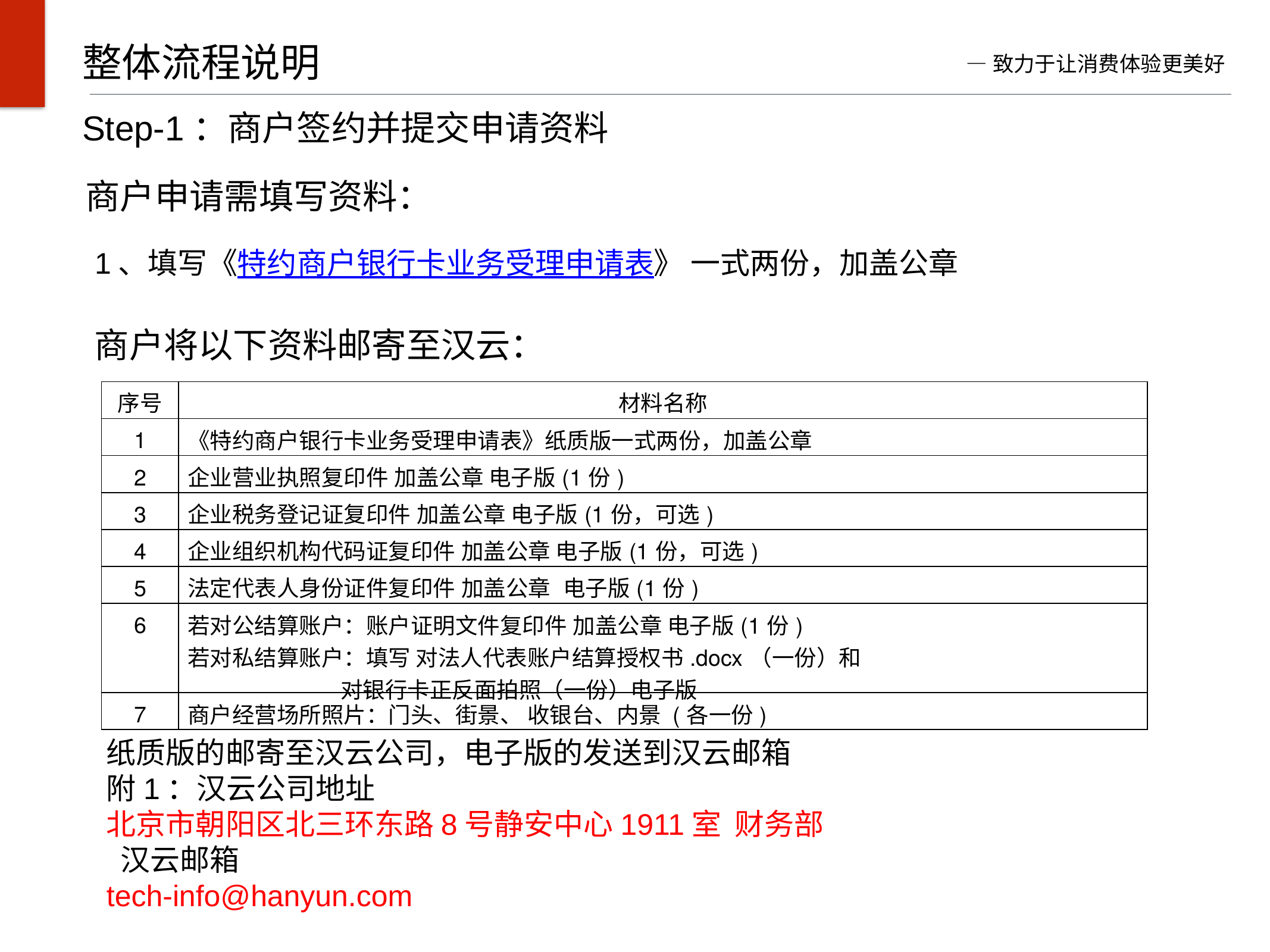

整体流程说明
 —致力于让消费体验更美好

Step-1：商户签约并提交申请资料
商户申请需填写资料：
1、填写《特约商户银行卡业务受理申请表》 一式两份，加盖公章
商户将以下资料邮寄至汉云：
| 序号 | 材料名称 |
| --- | --- |
| 1 | 《特约商户银行卡业务受理申请表》纸质版一式两份，加盖公章 |
| 2 | 企业营业执照复印件 加盖公章 电子版(1份) |
| 3 | 企业税务登记证复印件 加盖公章 电子版(1份，可选) |
| 4 | 企业组织机构代码证复印件 加盖公章 电子版(1份，可选) |
| 5 | 法定代表人身份证件复印件 加盖公章 电子版(1份) |
| 6 | 若对公结算账户：账户证明文件复印件 加盖公章 电子版(1份) 若对私结算账户：填写 对法人代表账户结算授权书.docx（一份）和 对银行卡正反面拍照（一份）电子版 |
| 7 | 商户经营场所照片：门头、街景、 收银台、内景 (各一份) |

纸质版的邮寄至汉云公司，电子版的发送到汉云邮箱
附1：汉云公司地址
北京市朝阳区北三环东路8号静安中心1911室  财务部
 汉云邮箱
tech-info@hanyun.com